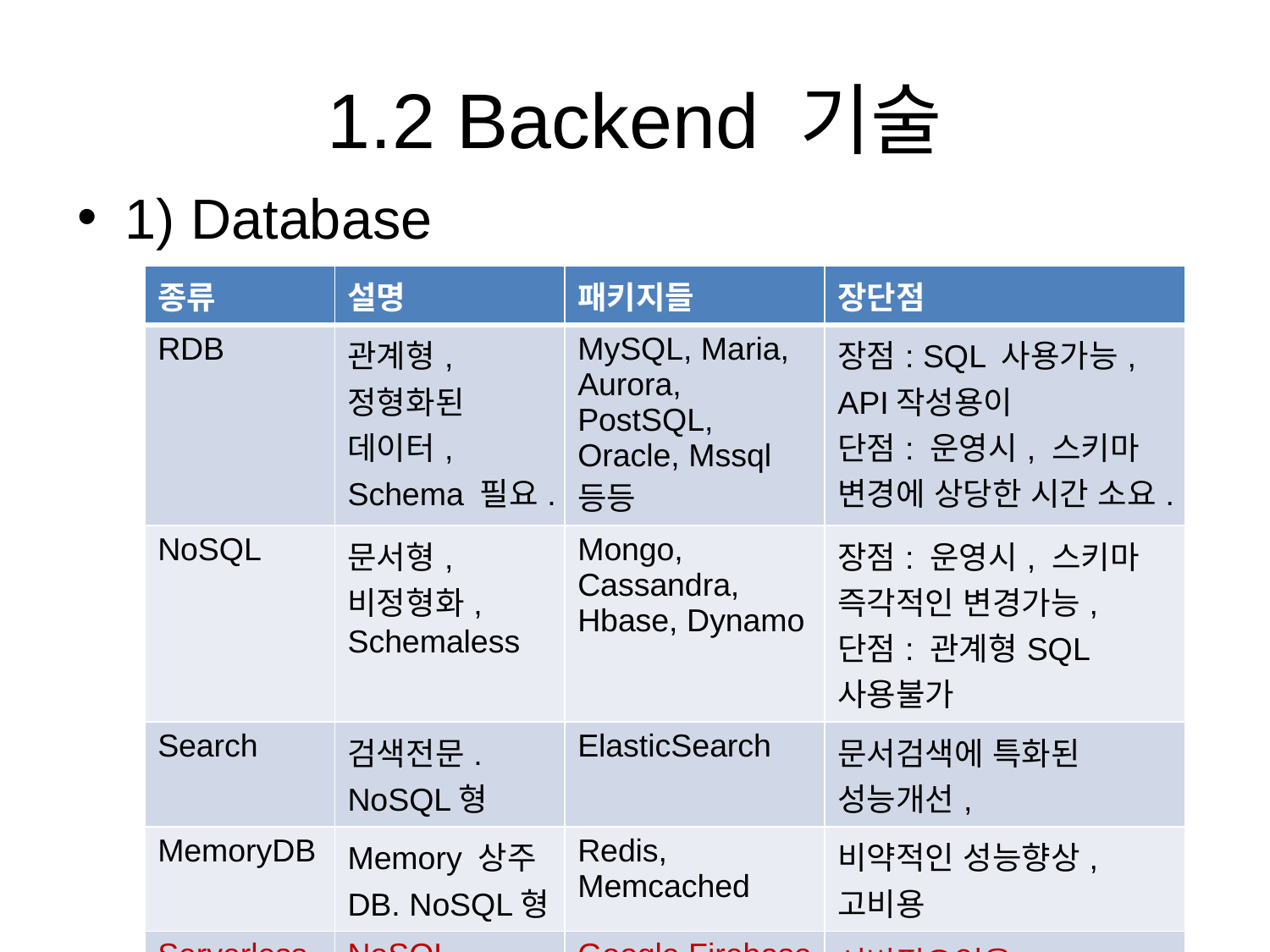

# 1.2 Backend 기술
1) Database
| 종류 | 설명 | 패키지들 | 장단점 |
| --- | --- | --- | --- |
| RDB | 관계형, 정형화된 데이터, Schema 필요. | MySQL, Maria, Aurora, PostSQL, Oracle, Mssql 등등 | 장점: SQL 사용가능, API작성용이 단점: 운영시, 스키마 변경에 상당한 시간 소요. |
| NoSQL | 문서형, 비정형화, Schemaless | Mongo, Cassandra, Hbase, Dynamo | 장점: 운영시, 스키마 즉각적인 변경가능, 단점: 관계형SQL사용불가 |
| Search | 검색전문. NoSQL형 | ElasticSearch | 문서검색에 특화된 성능개선, |
| MemoryDB | Memory 상주DB. NoSQL형 | Redis, Memcached | 비약적인 성능향상, 고비용 |
| Serverless DB | NoSQL, serverless | Google Firebase | 서버필요없음, 운영필요없음(자동증설) |